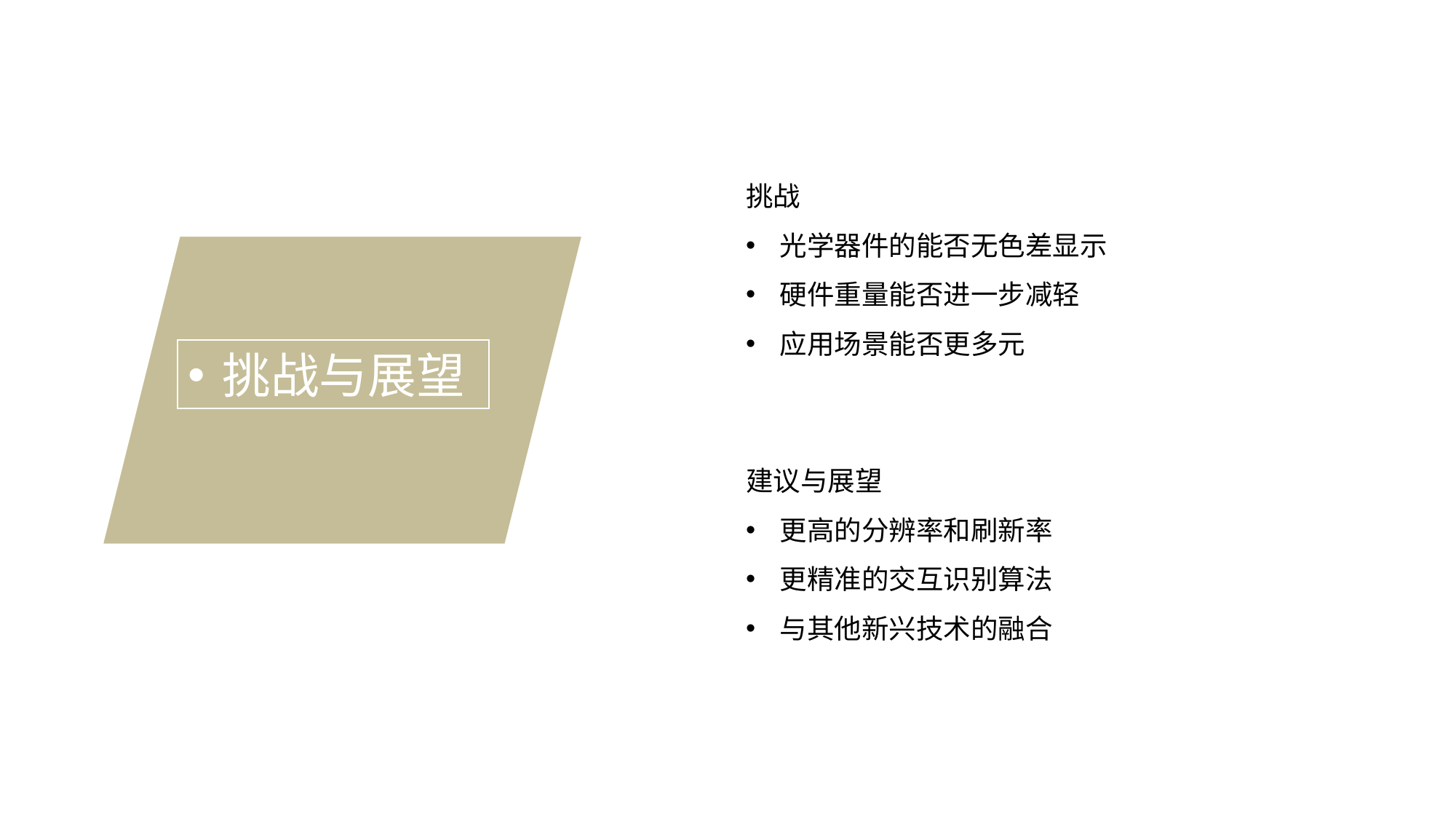

挑战
光学器件的能否无色差显示
硬件重量能否进一步减轻
应用场景能否更多元

挑战与展望
建议与展望
更高的分辨率和刷新率
更精准的交互识别算法
与其他新兴技术的融合